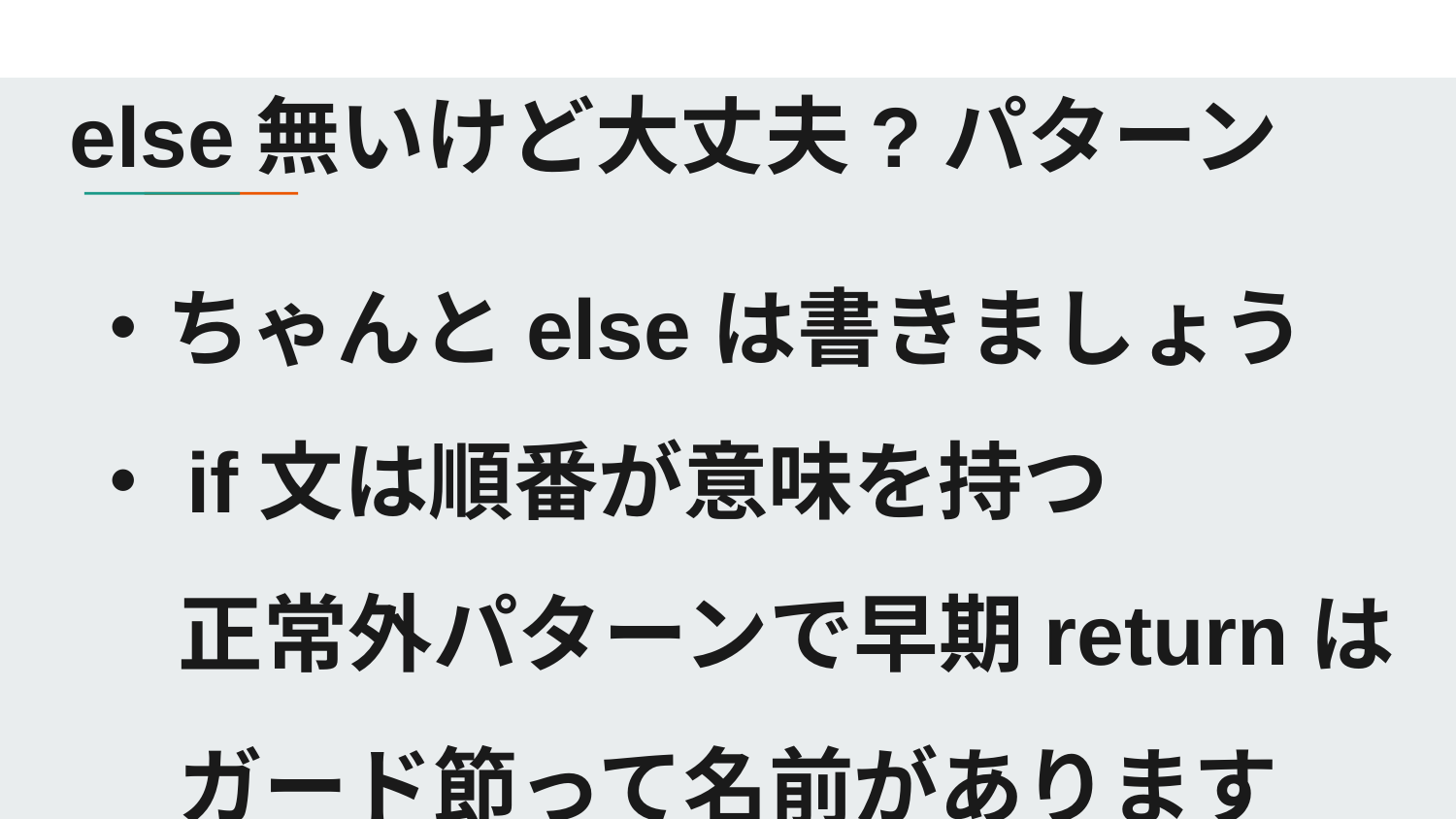

# else無いけど大丈夫?パターン
・ちゃんとelseは書きましょう
・if文は順番が意味を持つ
    正常外パターンで早期returnは
    ガード節って名前があります